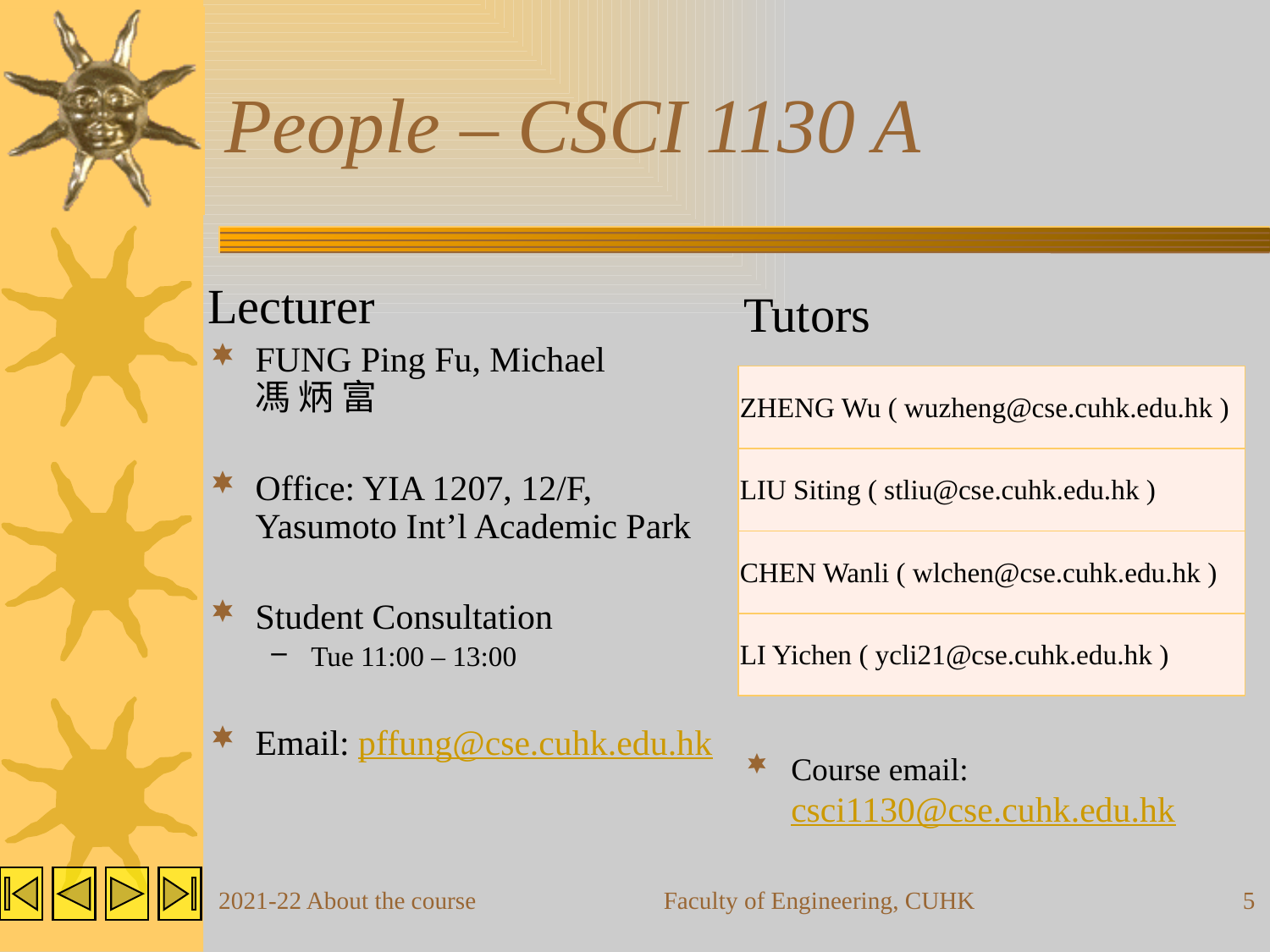

# People – CSCI 1130 A
Lecturer
FUNG Ping Fu, Michael
馮 炳 富

Office: YIA 1207, 12/F, Yasumoto Int’l Academic Park

Student Consultation
Tue 11:00 – 13:00

Email: pffung@cse.cuhk.edu.hk
Tutors

Course email: csci1130@cse.cuhk.edu.hk
| ZHENG Wu ( wuzheng@cse.cuhk.edu.hk ) |
| --- |
| LIU Siting ( stliu@cse.cuhk.edu.hk ) |
| CHEN Wanli ( wlchen@cse.cuhk.edu.hk ) |
| LI Yichen ( ycli21@cse.cuhk.edu.hk ) |
2021-22 About the course
Faculty of Engineering, CUHK
5